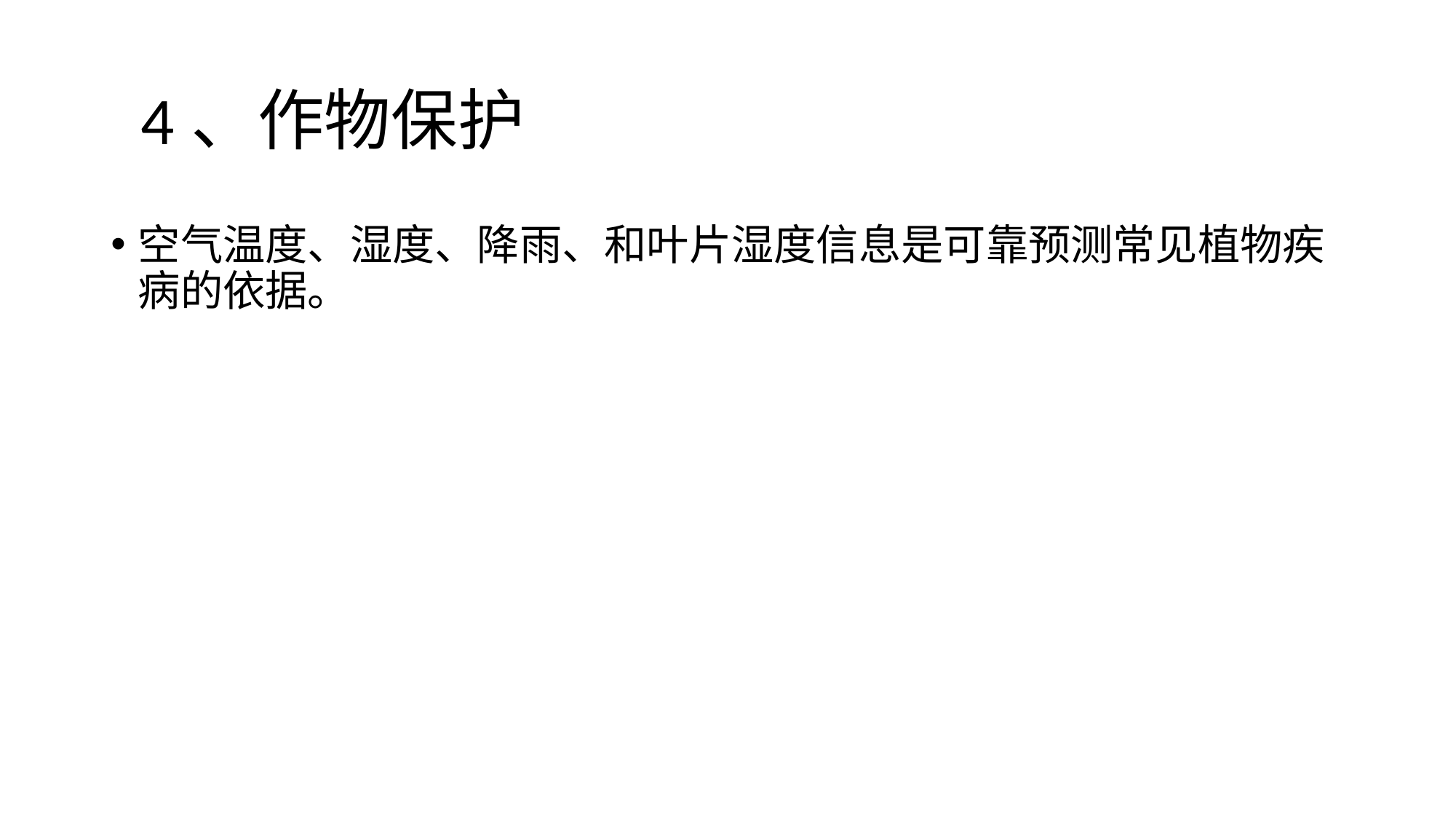

# 4、作物保护
空气温度、湿度、降雨、和叶片湿度信息是可靠预测常见植物疾病的依据。